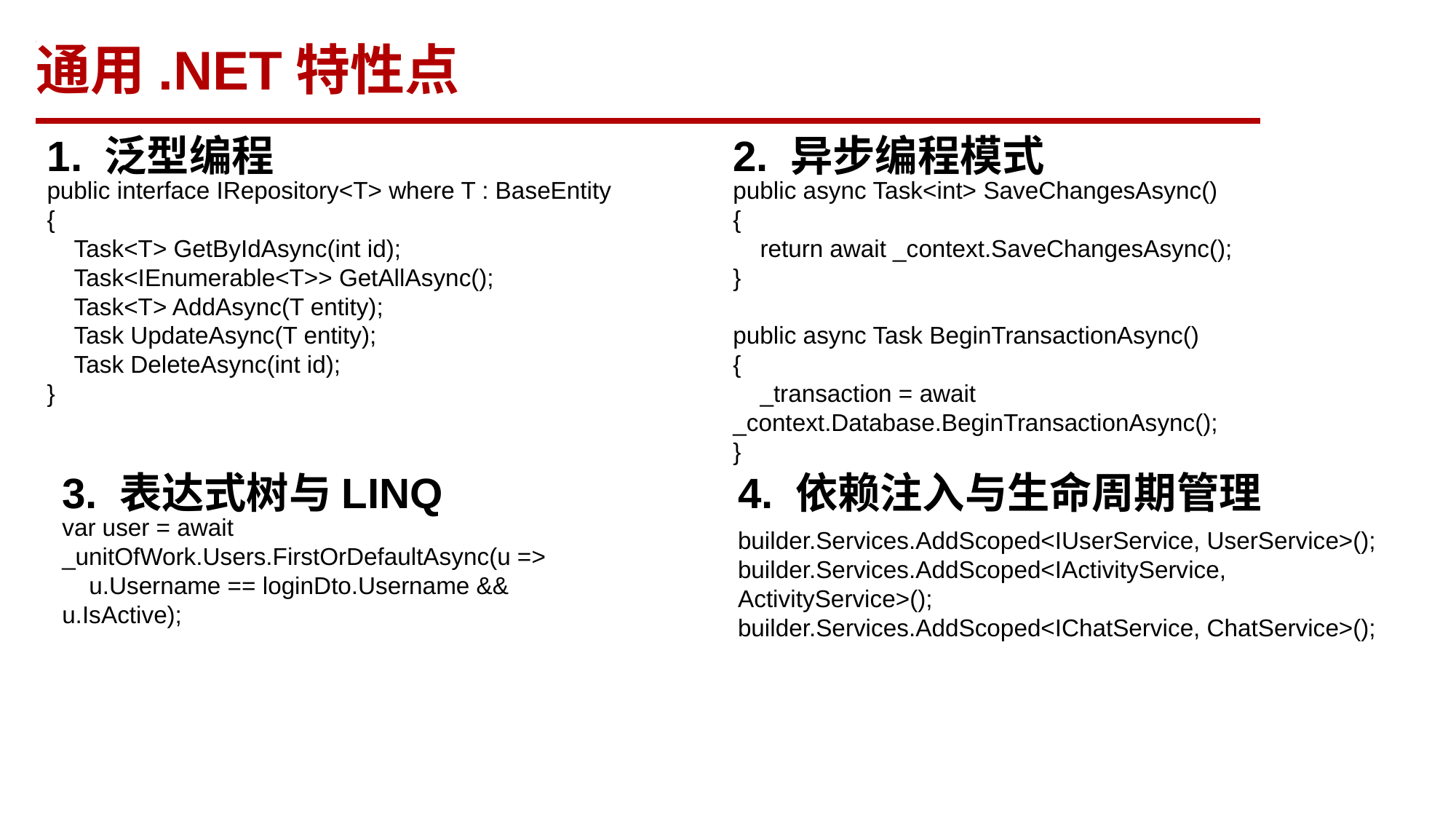

通用.NET特性点
T

1. 泛型编程
2. 异步编程模式
public interface IRepository<T> where T : BaseEntity
{
    Task<T> GetByIdAsync(int id);
    Task<IEnumerable<T>> GetAllAsync();
    Task<T> AddAsync(T entity);
    Task UpdateAsync(T entity);
    Task DeleteAsync(int id);
}
public async Task<int> SaveChangesAsync()
{
    return await _context.SaveChangesAsync();
}

public async Task BeginTransactionAsync()
{
    _transaction = await _context.Database.BeginTransactionAsync();
}
4. 依赖注入与生命周期管理
3. 表达式树与LINQ
var user = await _unitOfWork.Users.FirstOrDefaultAsync(u =>
    u.Username == loginDto.Username && u.IsActive);
builder.Services.AddScoped<IUserService, UserService>();
builder.Services.AddScoped<IActivityService, ActivityService>();
builder.Services.AddScoped<IChatService, ChatService>();